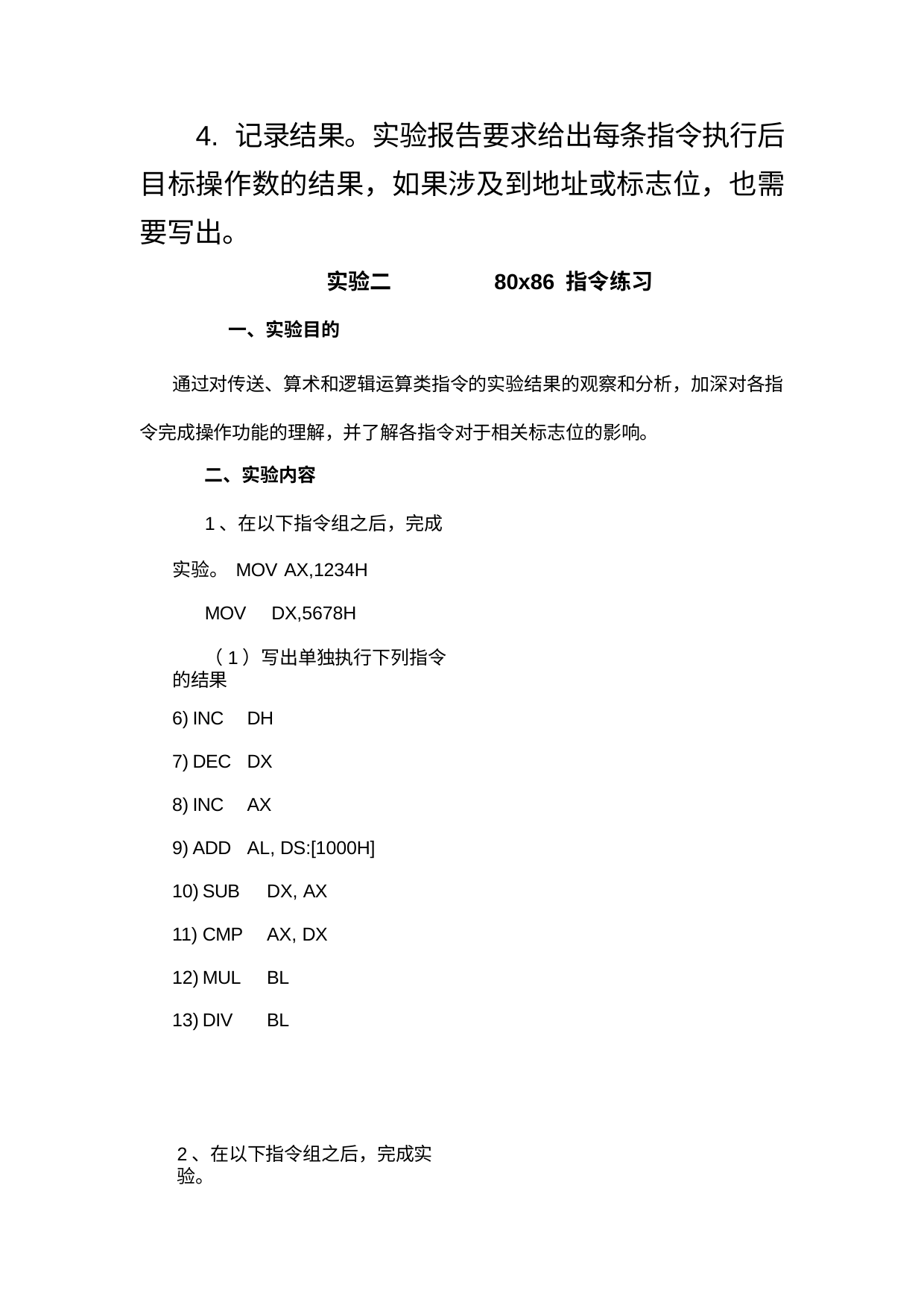

4. 记录结果。实验报告要求给出每条指令执行后目标操作数的结果，如果涉及到地址或标志位，也需要写出。
实验二	80x86 指令练习
一、实验目的
通过对传送、算术和逻辑运算类指令的实验结果的观察和分析，加深对各指令完成操作功能的理解，并了解各指令对于相关标志位的影响。
二、实验内容
1、在以下指令组之后，完成实验。 MOV	AX,1234H

MOV	DX,5678H

（1）写出单独执行下列指令的结果

INC	DH

DEC	DX

INC	AX

ADD	AL, DS:[1000H]

SUB	DX, AX

CMP	AX, DX

MUL	BL

DIV	BL
2、在以下指令组之后，完成实验。